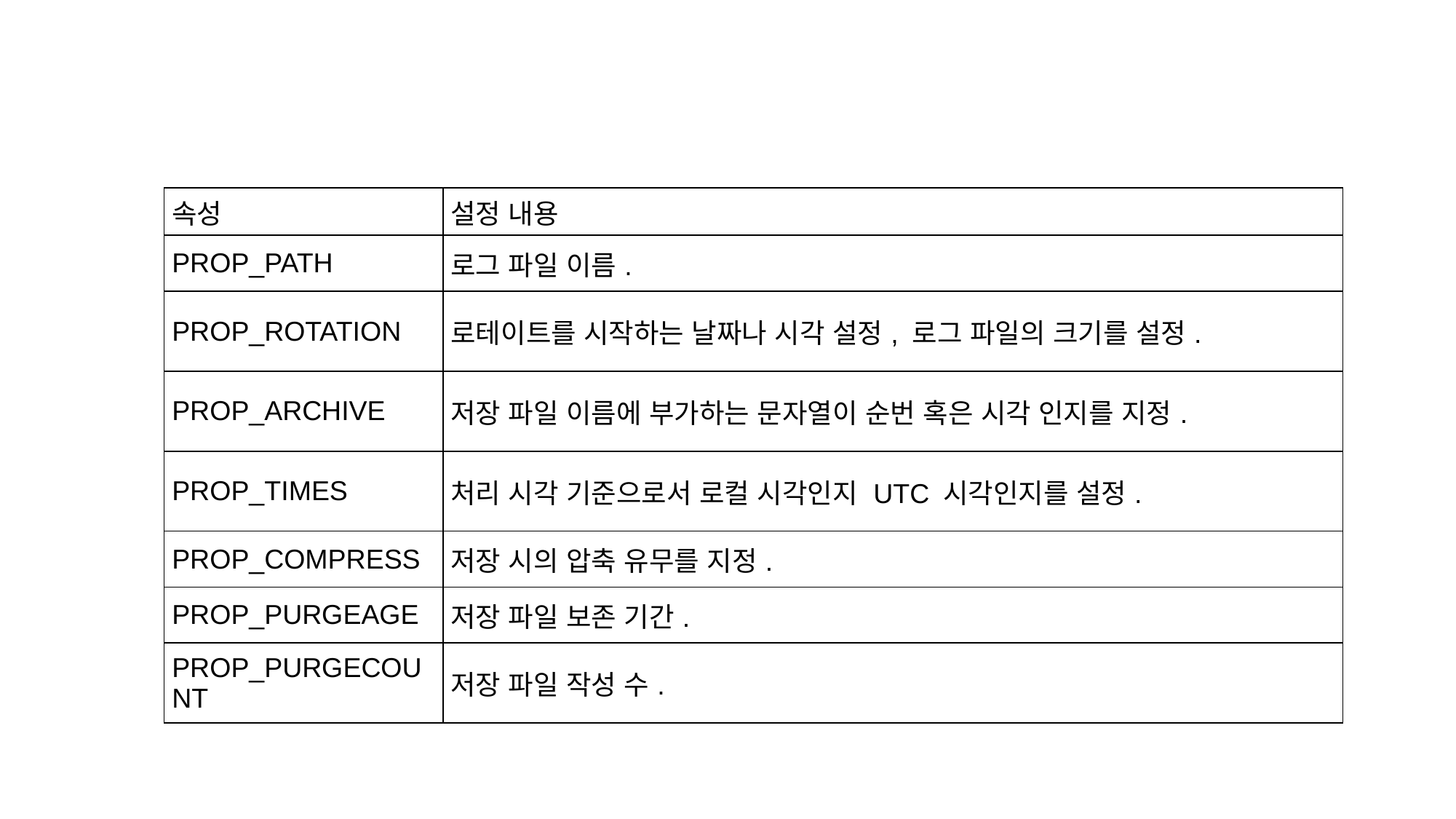

| 속성 | 설정 내용 |
| --- | --- |
| PROP\_PATH | 로그 파일 이름. |
| PROP\_ROTATION | 로테이트를 시작하는 날짜나 시각 설정, 로그 파일의 크기를 설정. |
| PROP\_ARCHIVE | 저장 파일 이름에 부가하는 문자열이 순번 혹은 시각 인지를 지정. |
| PROP\_TIMES | 처리 시각 기준으로서 로컬 시각인지 UTC 시각인지를 설정. |
| PROP\_COMPRESS | 저장 시의 압축 유무를 지정. |
| PROP\_PURGEAGE | 저장 파일 보존 기간. |
| PROP\_PURGECOUNT | 저장 파일 작성 수. |